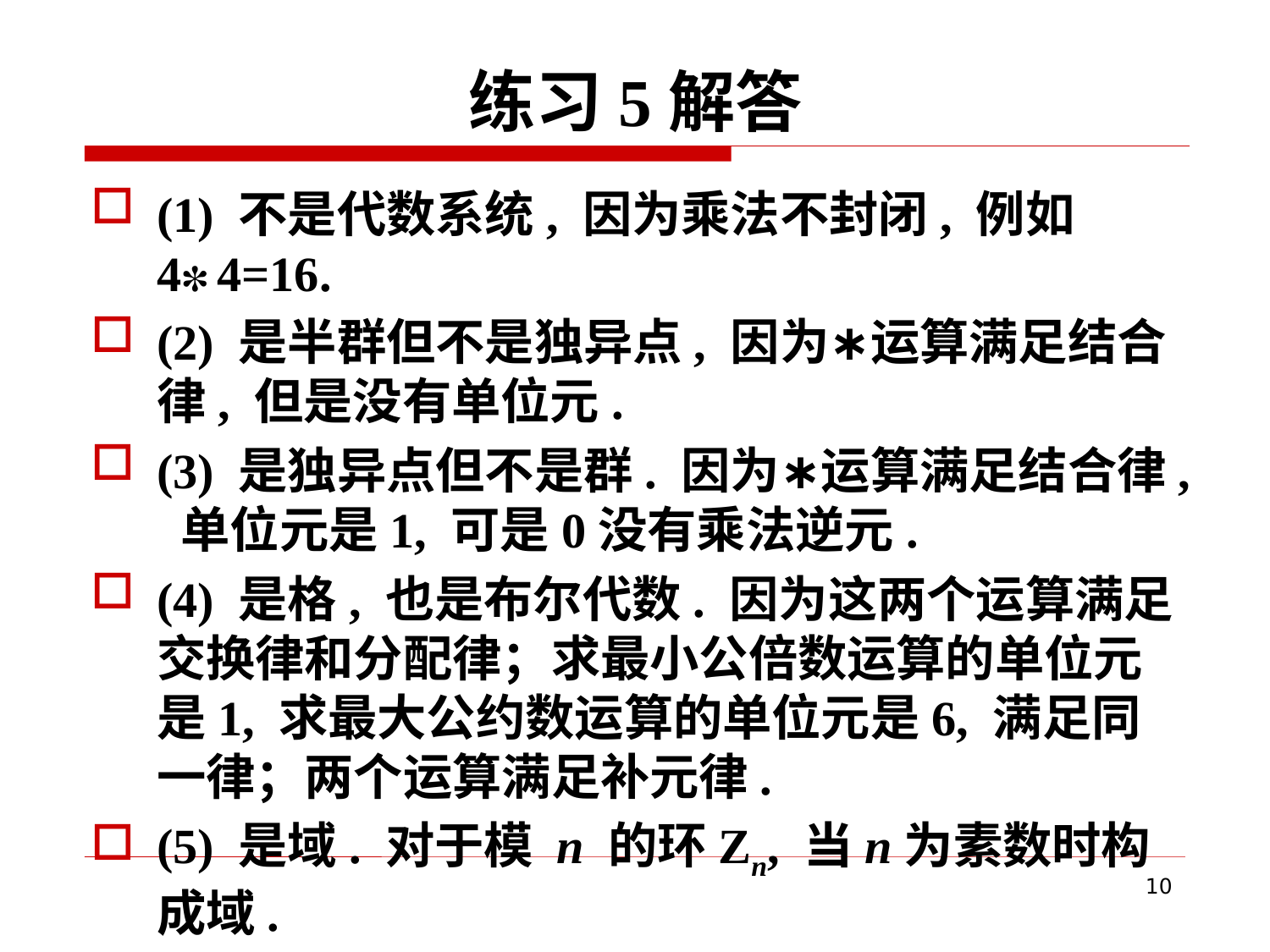

# 练习5解答
(1) 不是代数系统, 因为乘法不封闭, 例如4∗4=16.
(2) 是半群但不是独异点, 因为∗运算满足结合律, 但是没有单位元.
(3) 是独异点但不是群. 因为∗运算满足结合律, 单位元是1, 可是0没有乘法逆元.
(4) 是格, 也是布尔代数. 因为这两个运算满足交换律和分配律；求最小公倍数运算的单位元是1, 求最大公约数运算的单位元是6, 满足同一律；两个运算满足补元律.
(5) 是域. 对于模 n 的环Zn, 当n为素数时构成域.
10